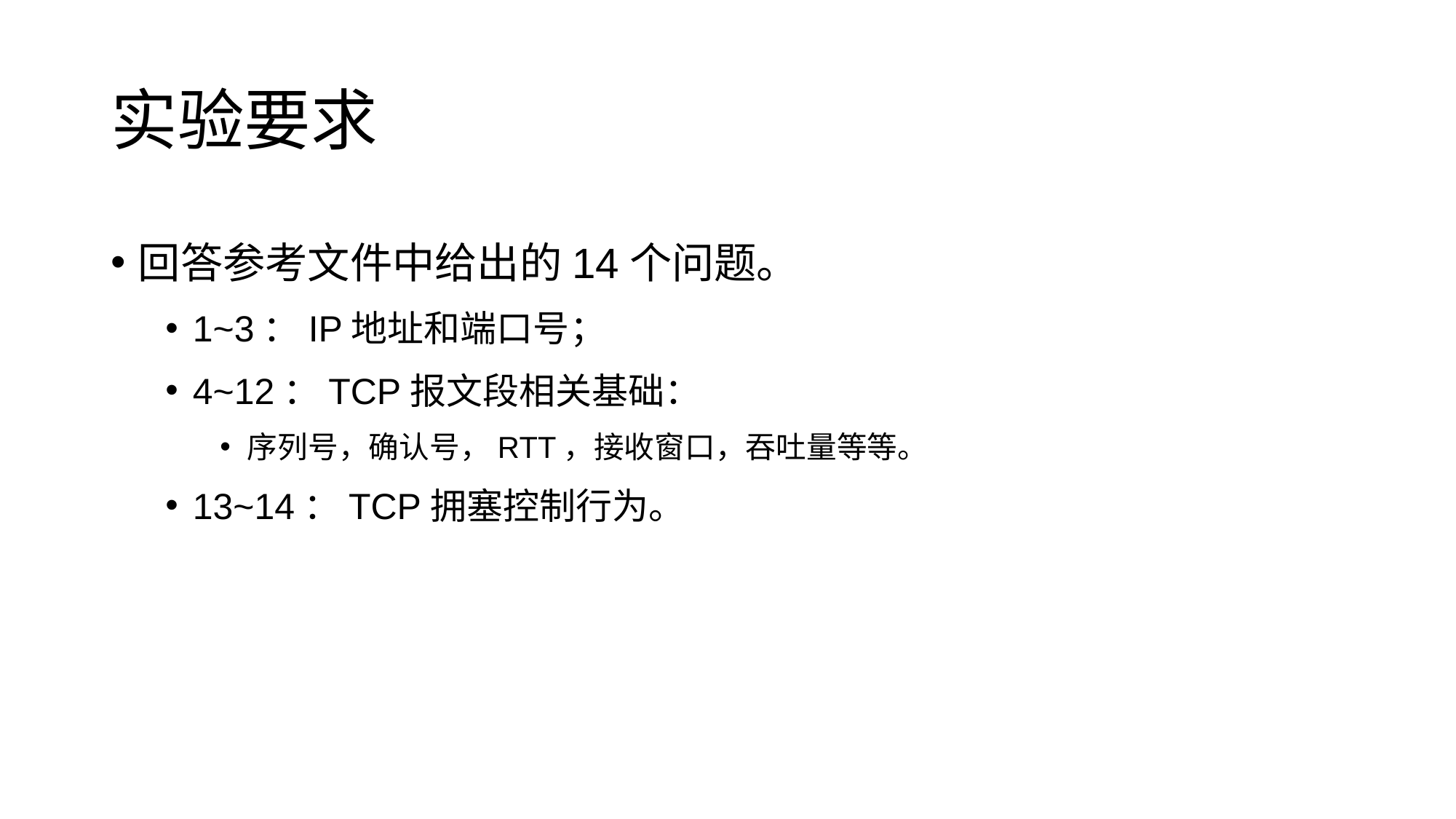

# 实验要求
回答参考文件中给出的14个问题。
1~3：IP地址和端口号；
4~12：TCP报文段相关基础：
序列号，确认号，RTT，接收窗口，吞吐量等等。
13~14：TCP拥塞控制行为。